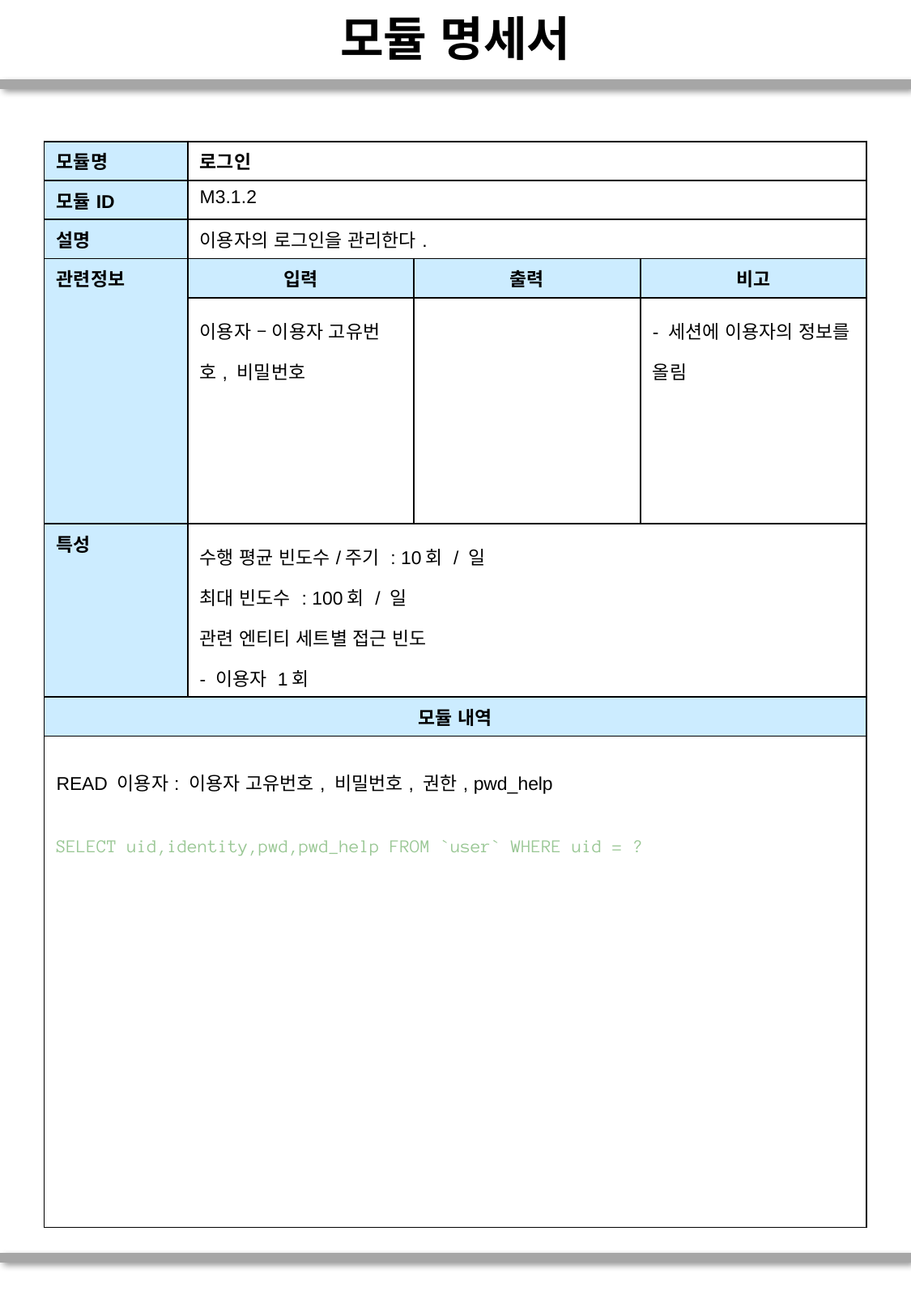

# 모듈 명세서
| 모듈명 | 로그인 |  |  |
| --- | --- | --- | --- |
| 모듈ID | M3.1.2 |  |  |
| 설명 | 이용자의 로그인을 관리한다. |  |  |
| 관련정보 | 입력 | 출력 | 비고 |
|  | 이용자 – 이용자 고유번호, 비밀번호 |  | - 세션에 이용자의 정보를 올림 |
| 특성 | 수행 평균 빈도수/주기 : 10회 / 일 최대 빈도수 : 100회 / 일 관련 엔티티 세트별 접근 빈도 - 이용자 1회 |  |  |
| 모듈 내역 |  |  |  |
| READ 이용자: 이용자 고유번호, 비밀번호, 권한, pwd\_help SELECT uid,identity,pwd,pwd\_help FROM `user` WHERE uid = ? |  |  |  |